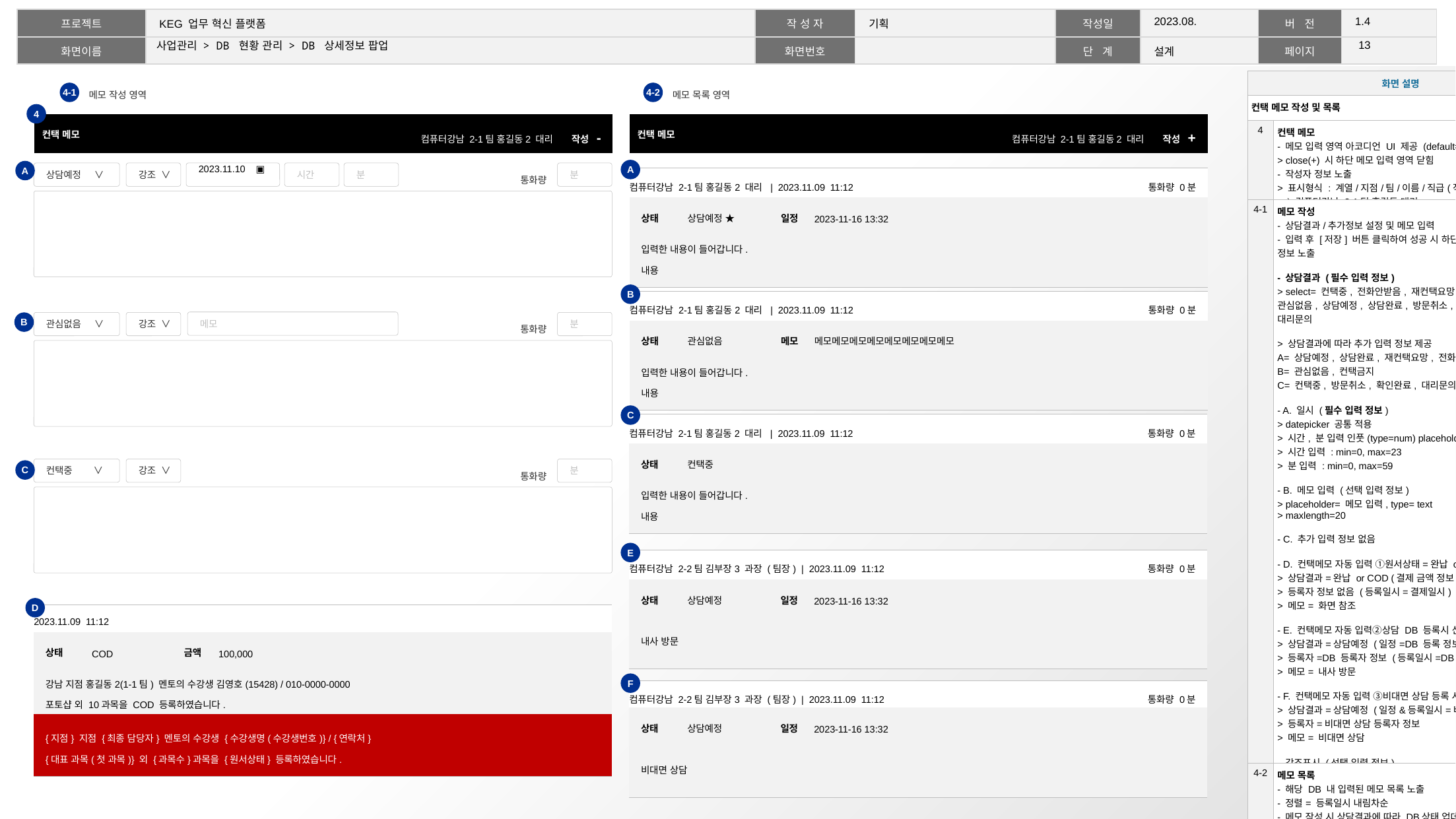

13

# 사업관리 > DB 현황 관리 > DB 상세정보 팝업
| 화면 설명 |  |
| --- | --- |
| 컨택 메모 작성 및 목록 |  |
| 4 | 컨택 메모 - 메모 입력 영역 아코디언 UI 제공 (default=open, - ) > close(+) 시 하단 메모 입력 영역 닫힘 - 작성자 정보 노출 > 표시형식 : 계열/지점/팀/이름/직급(직책) ex) 컴퓨터강남 2-1팀 홍길동 대리 |
| 4-1 | 메모 작성 - 상담결과/추가정보 설정 및 메모 입력 - 입력 후 [저장] 버튼 클릭하여 성공 시 하단 메모 목록에 입력된 정보 노출 - 상담결과 (필수 입력 정보) > select= 컨택중, 전화안받음, 재컨택요망, 장기가망고객, 관심없음, 상담예정, 상담완료, 방문취소, 컨택금지, 확인완료, 대리문의 > 상담결과에 따라 추가 입력 정보 제공 A= 상담예정, 상담완료, 재컨택요망, 전화안받음, 장기가망고객 B= 관심없음, 컨택금지 C= 컨택중, 방문취소, 확인완료, 대리문의, 기존 수강생 - A. 일시 (필수 입력 정보) > datepicker 공통 적용 > 시간, 분 입력 인풋(type=num) placeholder 화면과 같음 > 시간 입력 : min=0, max=23 > 분 입력 : min=0, max=59 - B. 메모 입력 (선택 입력 정보) > placeholder= 메모 입력, type= text > maxlength=20 - C. 추가 입력 정보 없음 - D. 컨택메모 자동 입력 ①원서상태=완납 or COD 시 > 상담결과=완납 or COD (결제 금액 정보 노출) > 등록자 정보 없음 (등록일시=결제일시) > 메모= 화면 참조 - E. 컨택메모 자동 입력②상담 DB 등록시 신청경로=내사 설정 > 상담결과=상담예정 (일정=DB 등록 정보로 저장) > 등록자=DB 등록자 정보 (등록일시=DB 등록일시) > 메모= 내사 방문 - F. 컨택메모 자동 입력 ③비대면 상담 등록 시 > 상담결과=상담예정 (일정&등록일시=비대면 상담 등록일시) > 등록자=비대면 상담 등록자 정보 > 메모= 비대면 상담 - 강조표시 (선택 입력 정보) > select= 강조(default), ★, ●, ■, ▲, ◆ - 통화량 (선택 입력 정보) > placeholder= 분, type= num > min=0, max=999 |
| 4-2 | 메모 목록 - 해당 DB 내 입력된 메모 목록 노출 - 정렬= 등록일시 내림차순 - 메모 작성 시 상담결과에 따라 DB상태 업데이트 |
메모 작성 영역
메모 목록 영역
4-1
4-2
4
| 컨택 메모 |
| --- |
| 컨택 메모 |
| --- |
컴퓨터강남 2-1팀 홍길동2 대리       작성  -
컴퓨터강남 2-1팀 홍길동2 대리       작성  +
A
A
상담예정     ∨
강조  ∨
2023.11.10    ▣
시간
분
분
통화량
| 컴퓨터강남 2-1팀 홍길동2 대리 | 2023.11.09 11:12 |  |  |  | 통화량 0분 |
| --- | --- | --- | --- | --- |
| 상태 | 상담예정 ★ | 일정 | 2023-11-16 13:32 |  |
| 입력한 내용이 들어갑니다. 내용 |  |  |  |  |

B
| 컴퓨터강남 2-1팀 홍길동2 대리 | 2023.11.09 11:12 |  |  |  | 통화량 0분 |
| --- | --- | --- | --- | --- |
| 상태 | 관심없음 | 메모 | 메모메모메모메모메모메모메모메모 |  |
| 입력한 내용이 들어갑니다. 내용 |  |  |  |  |
메모
B
관심없음     ∨
강조  ∨
분
통화량

C
| 컴퓨터강남 2-1팀 홍길동2 대리 | 2023.11.09 11:12 |  |  |  | 통화량 0분 |
| --- | --- | --- | --- | --- |
| 상태 | 컨택중 |  |  |  |
| 입력한 내용이 들어갑니다. 내용 |  |  |  |  |
컨택중        ∨
강조  ∨
분
통화량
C

E
| 컴퓨터강남 2-2팀 김부장3 과장 (팀장) | 2023.11.09 11:12 |  |  |  | 통화량 0분 |
| --- | --- | --- | --- | --- |
| 상태 | 상담예정 | 일정 | 2023-11-16 13:32 |  |
| 내사 방문 |  |  |  |  |
D
| 2023.11.09 11:12 |  |  |  |  |
| --- | --- | --- | --- | --- |
| 상태 | COD | 금액 | 100,000 |  |
| 강남 지점 홍길동2(1-1팀) 멘토의 수강생 김영호(15428) / 010-0000-0000 포토샵 외 10과목을 COD 등록하였습니다. |  |  |  |  |
F
| 컴퓨터강남 2-2팀 김부장3 과장 (팀장) | 2023.11.09 11:12 |  |  |  | 통화량 0분 |
| --- | --- | --- | --- | --- |
| 상태 | 상담예정 | 일정 | 2023-11-16 13:32 |  |
| 비대면 상담 |  |  |  |  |
| {지점} 지점 {최종 담당자} 멘토의 수강생 {수강생명(수강생번호)} / {연락처} {대표 과목(첫 과목)} 외 {과목수}과목을 {원서상태} 등록하였습니다. |
| --- |